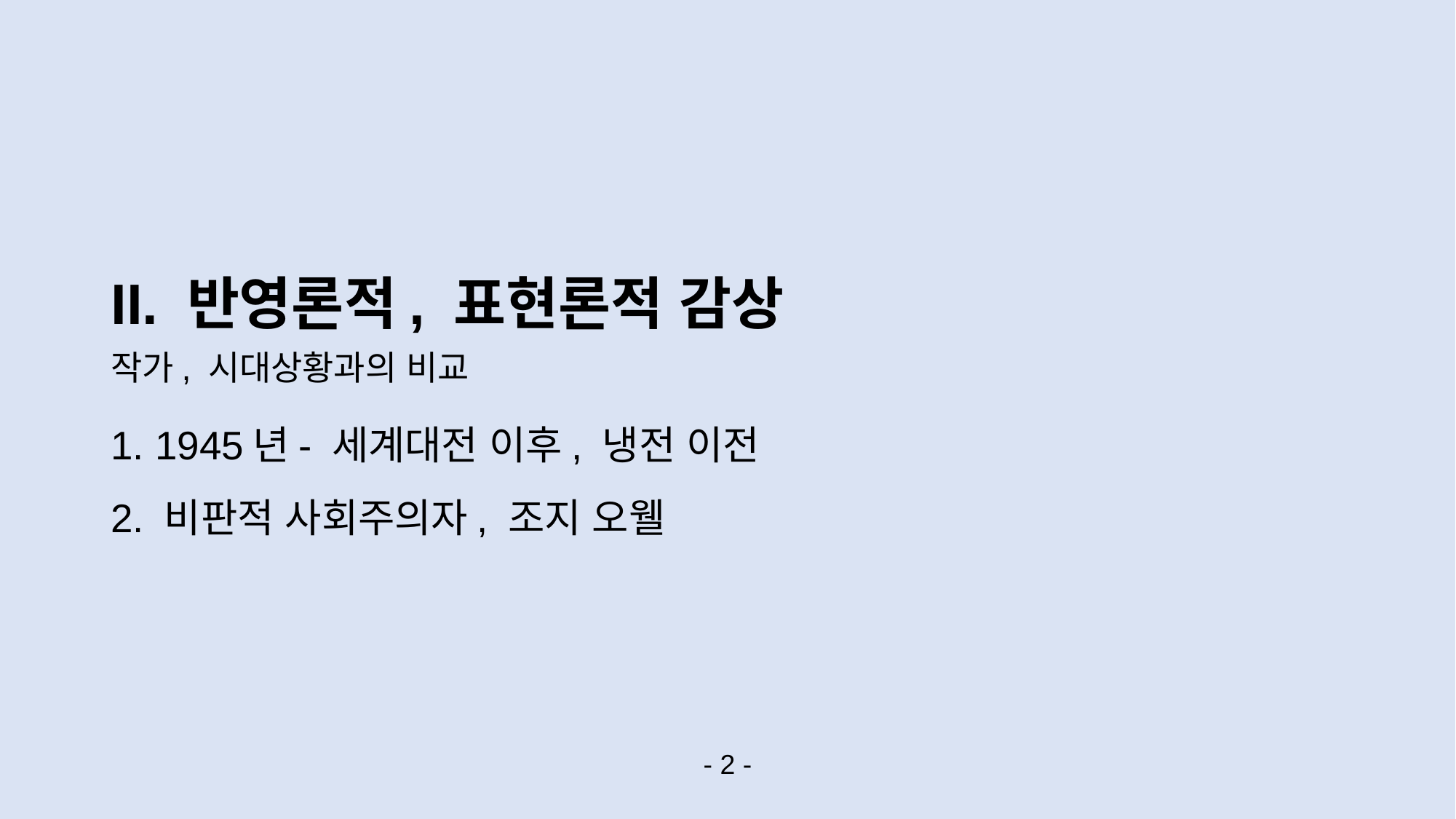

II. 반영론적, 표현론적 감상
작가, 시대상황과의 비교

1. 1945년- 세계대전 이후, 냉전 이전

2. 비판적 사회주의자, 조지 오웰

- 2 -